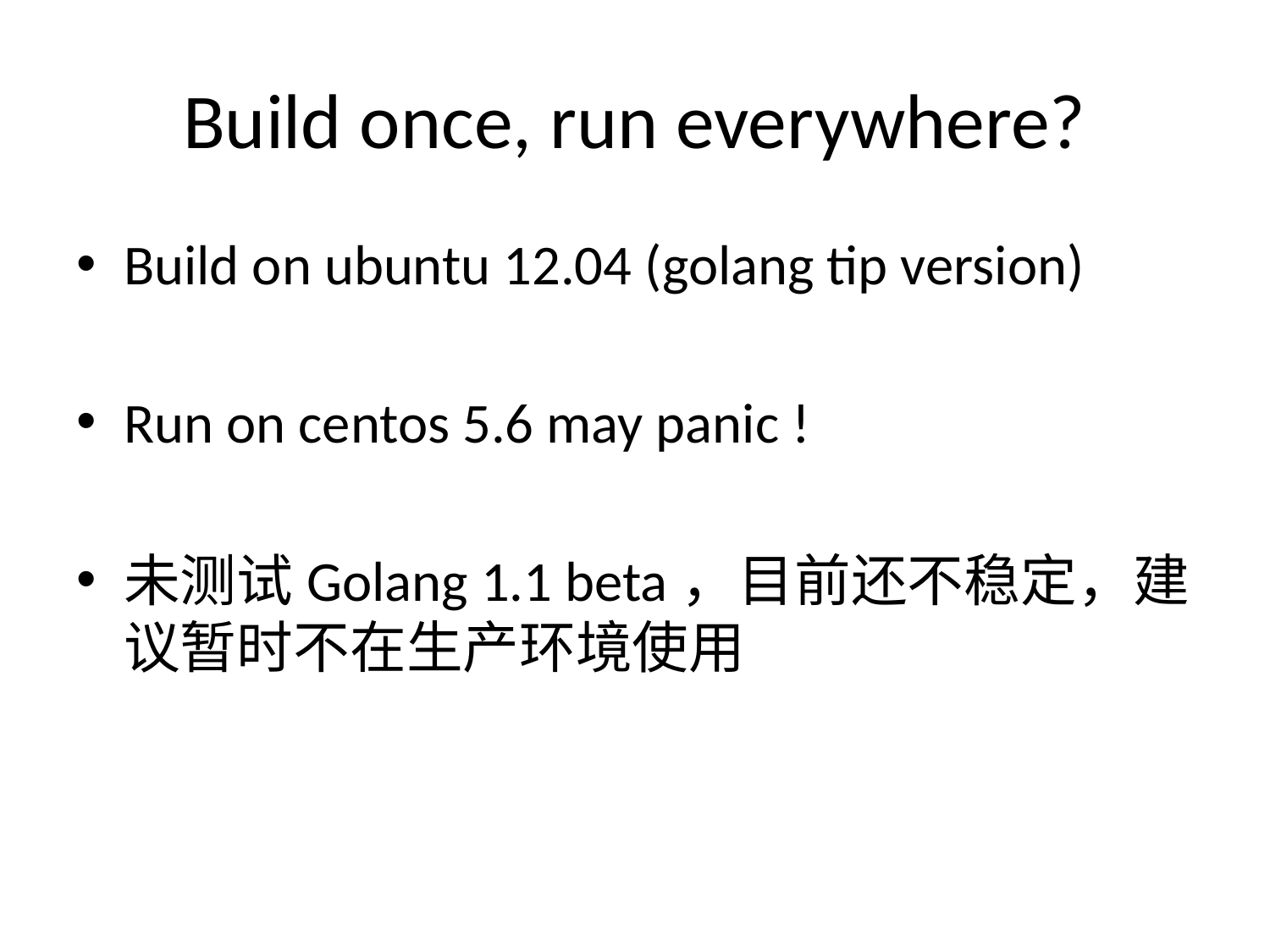

# Build once, run everywhere?
Build on ubuntu 12.04 (golang tip version)

Run on centos 5.6 may panic !

未测试Golang 1.1 beta，目前还不稳定，建议暂时不在生产环境使用